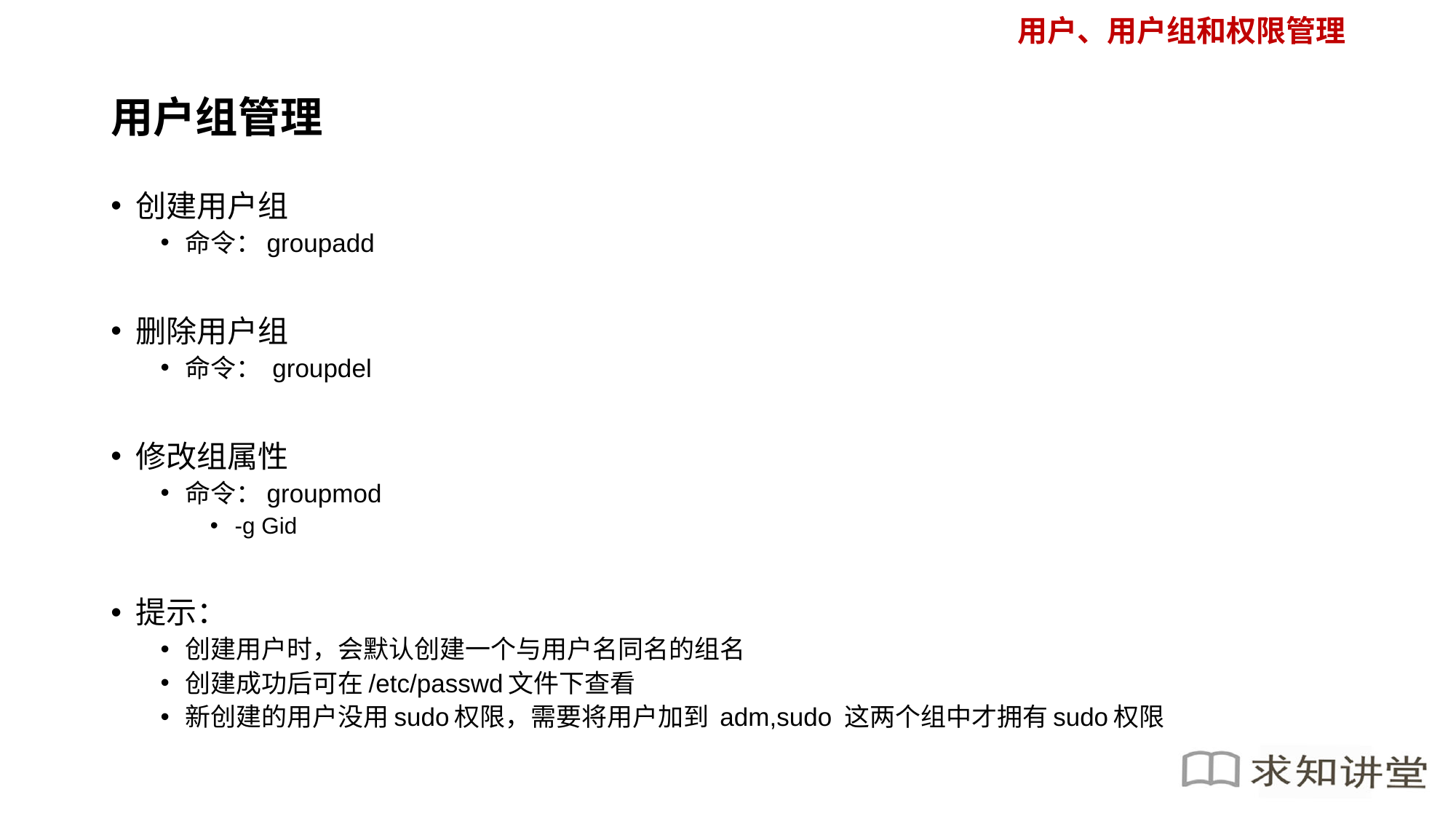

用户、用户组和权限管理
# 用户组管理
创建用户组
命令：groupadd

删除用户组
命令： groupdel

修改组属性
命令：groupmod
-g Gid

提示：
创建用户时，会默认创建一个与用户名同名的组名
创建成功后可在/etc/passwd文件下查看
新创建的用户没用sudo权限，需要将用户加到 adm,sudo 这两个组中才拥有sudo权限